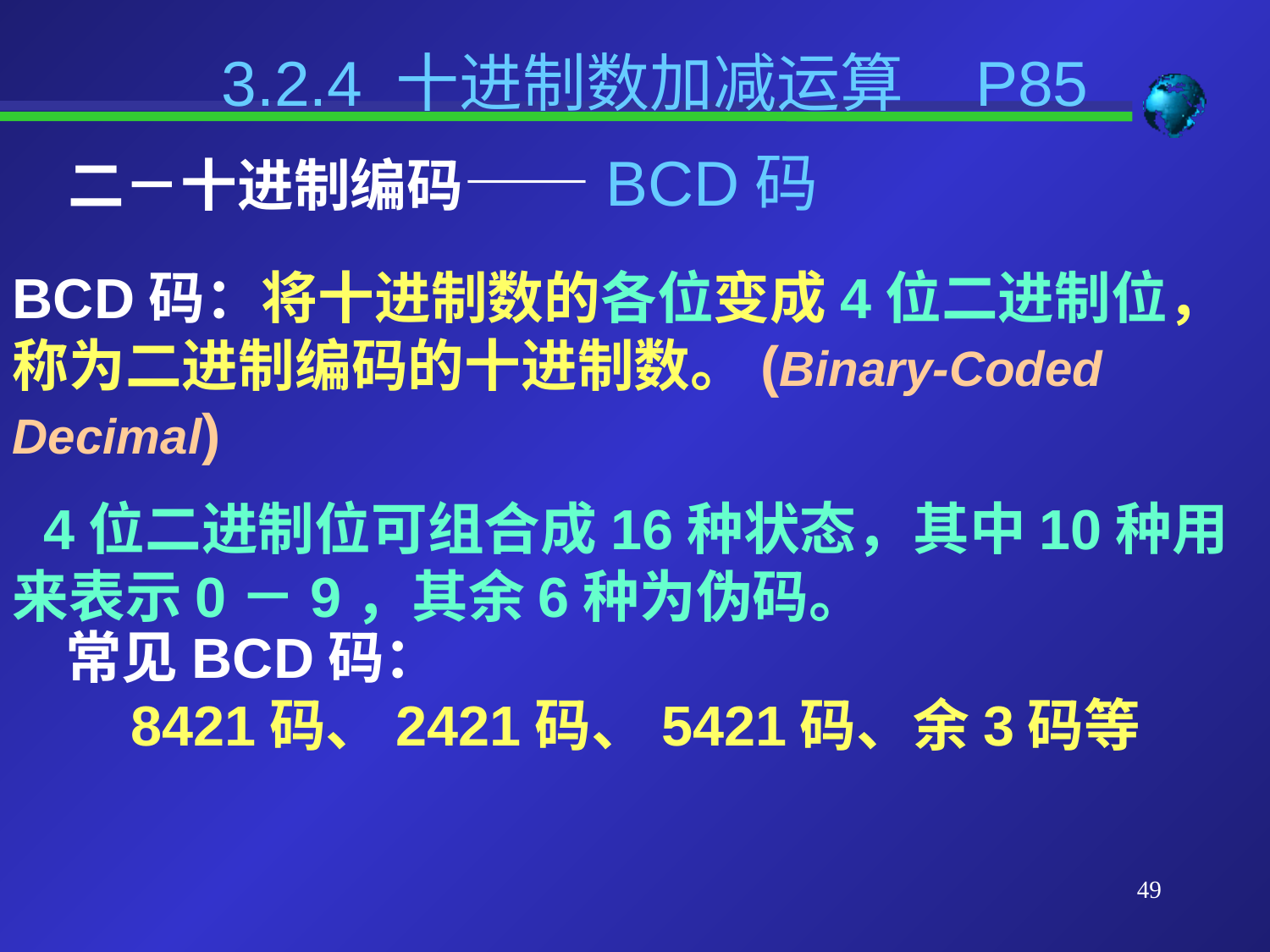

3.2.4 十进制数加减运算    P85
二－十进制编码——BCD码
BCD码：将十进制数的各位变成4位二进制位，称为二进制编码的十进制数。(Binary-Coded Decimal)
  4位二进制位可组合成16种状态，其中10种用来表示0－9，其余6种为伪码。
常见BCD码：
    8421码、2421码、5421码、余3码等
49